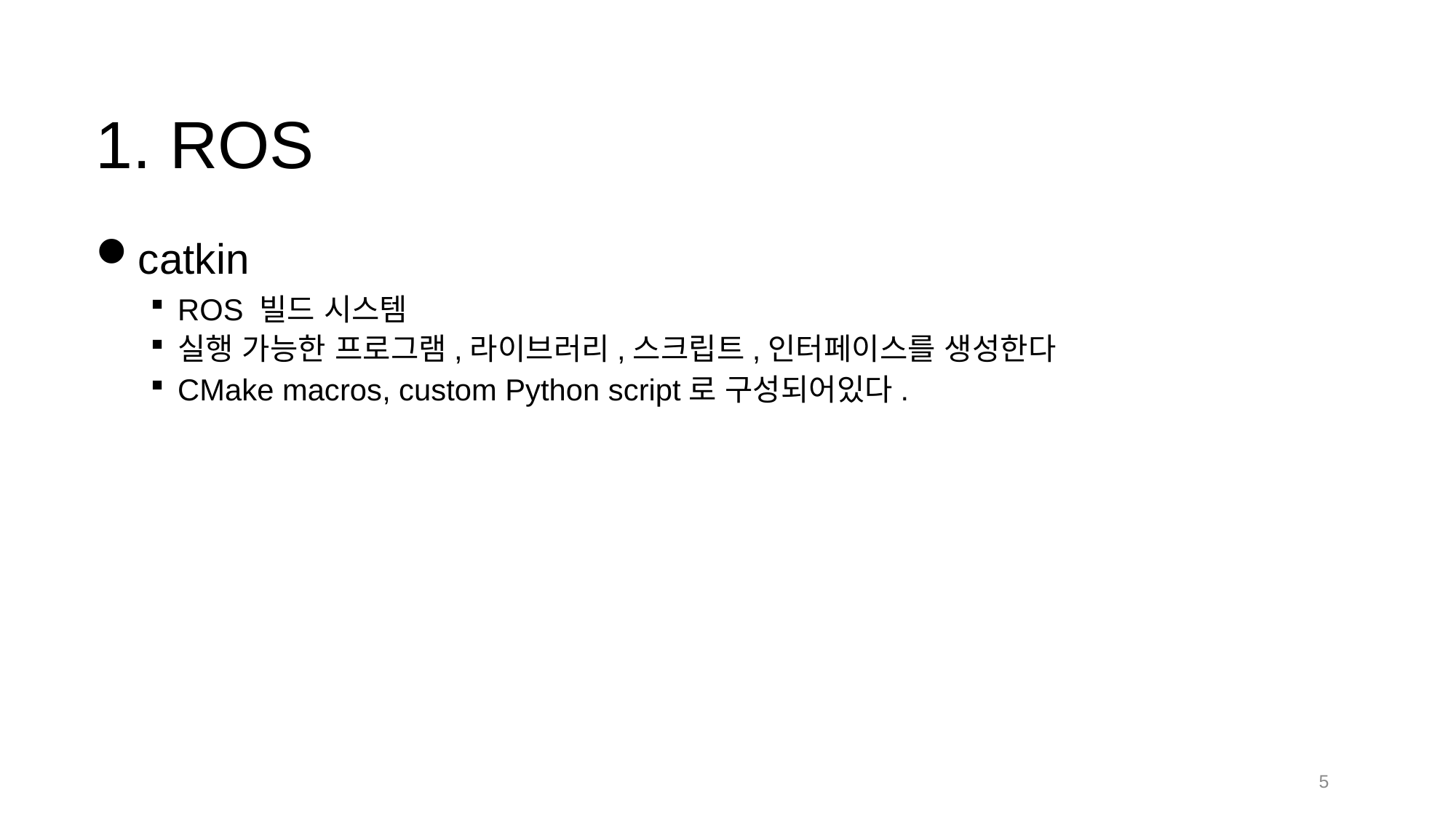

# 1. ROS
catkin
ROS 빌드 시스템
실행 가능한 프로그램,라이브러리,스크립트,인터페이스를 생성한다
CMake macros, custom Python script로 구성되어있다.
5